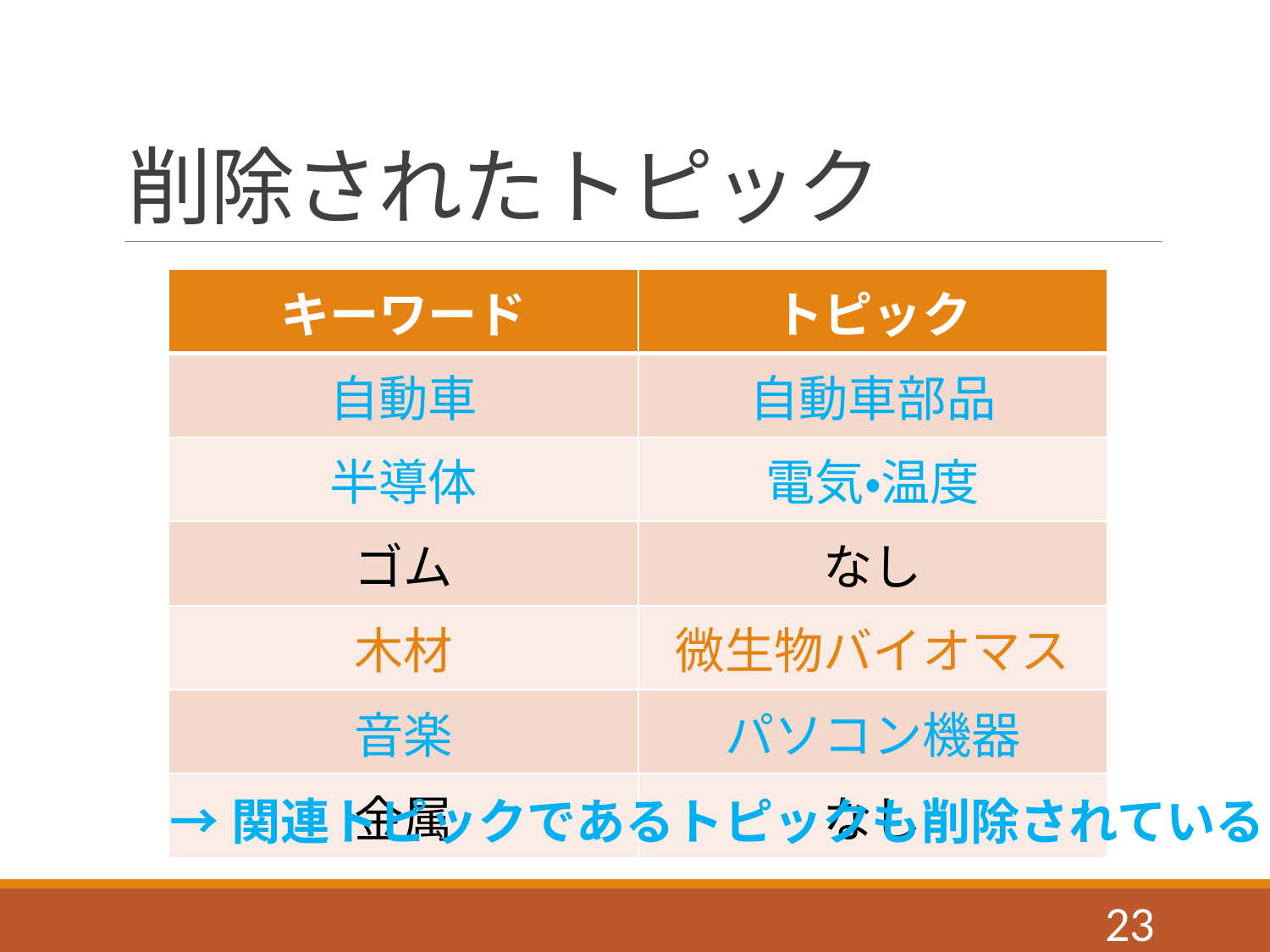

# 削除されたトピック
| キーワード | トピック |
| --- | --- |
| 自動車 | 自動車部品 |
| 半導体 | 電気・温度 |
| ゴム | なし |
| 木材 | 微生物バイオマス |
| 音楽 | パソコン機器 |
| 金属 | なし |
→関連トピックであるトピックも削除されている
23